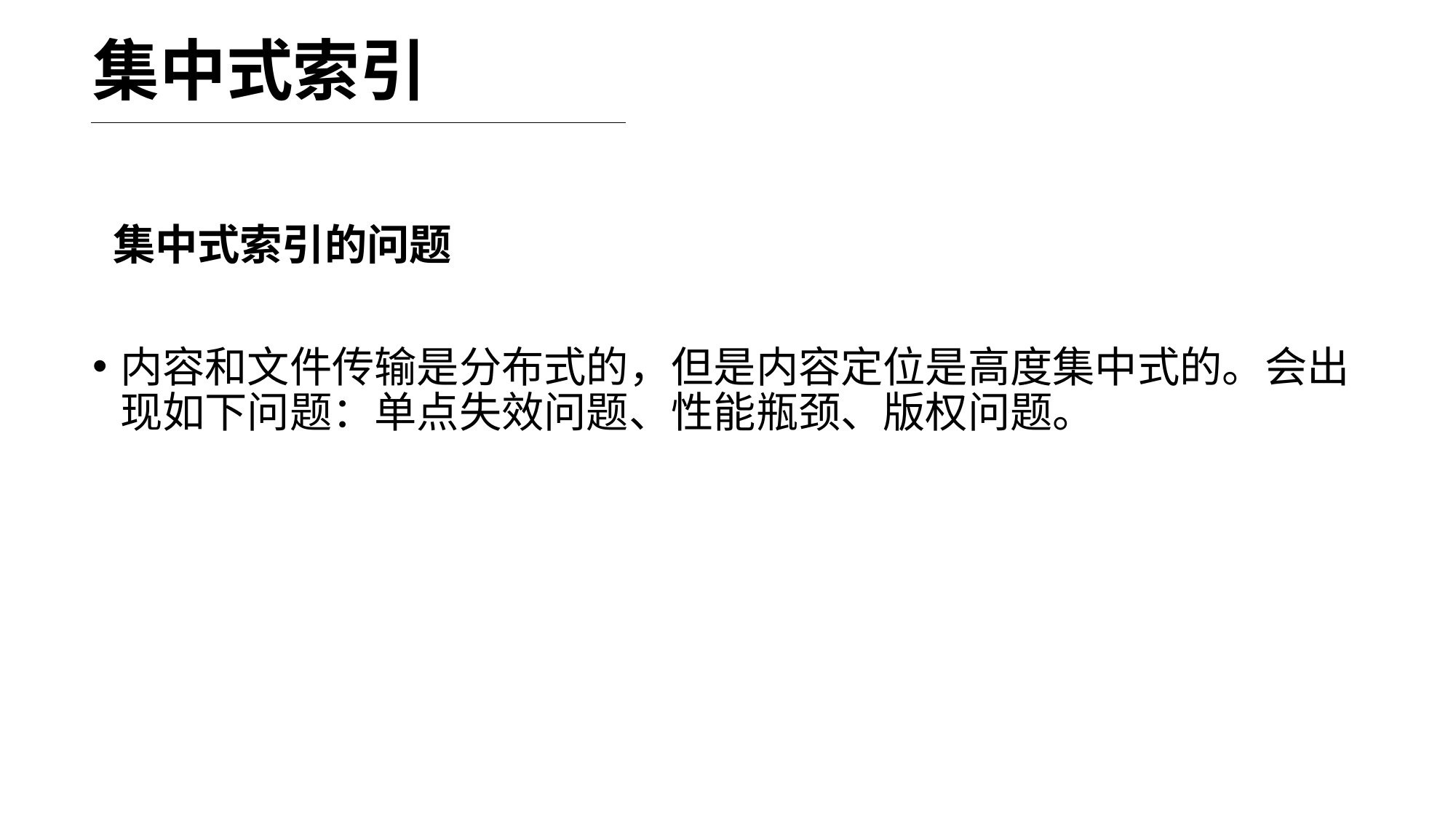

# 集中式索引

 集中式索引的问题

内容和文件传输是分布式的，但是内容定位是高度集中式的。会出现如下问题：单点失效问题、性能瓶颈、版权问题。